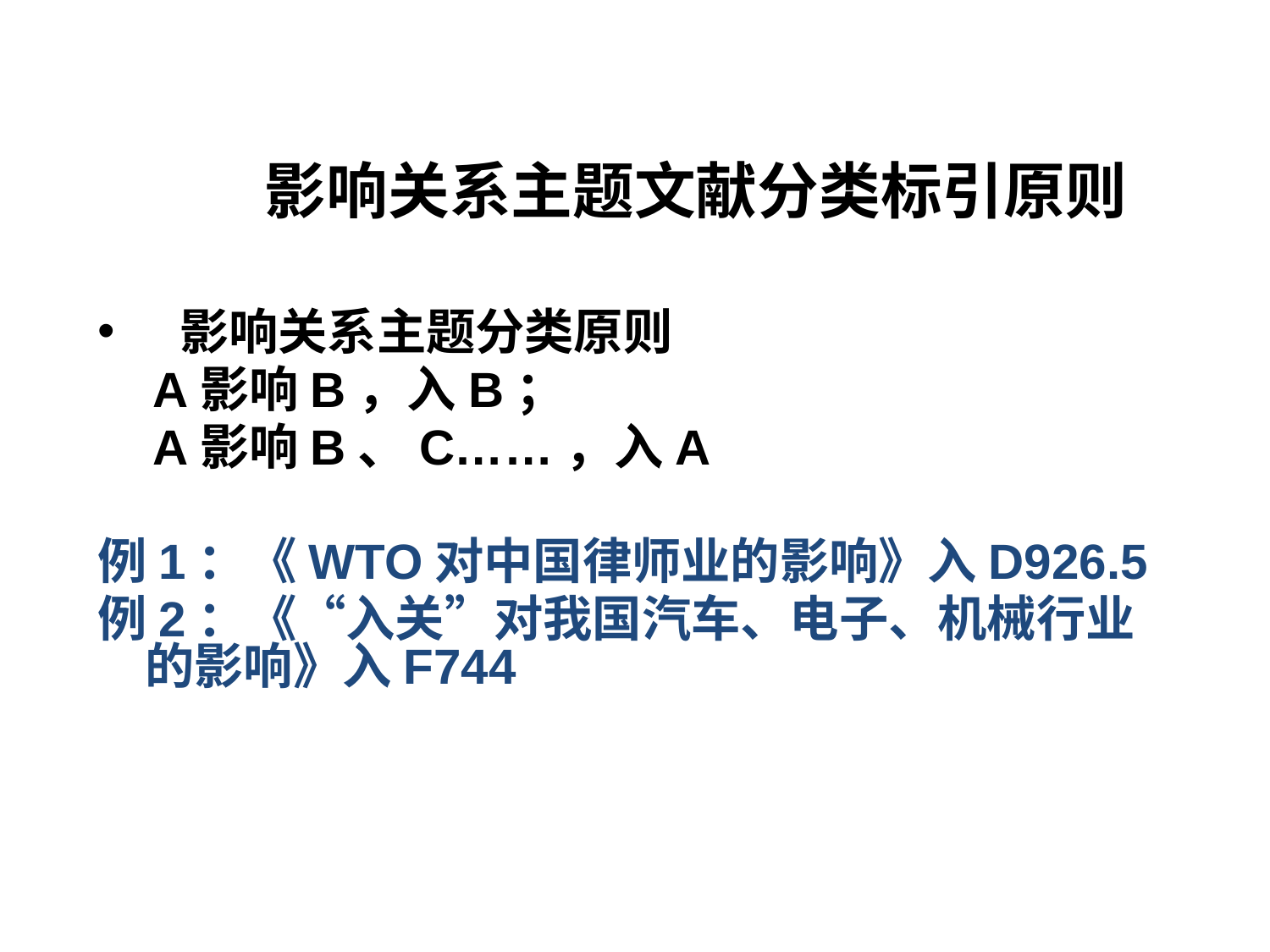

# 影响关系主题文献分类标引原则
  影响关系主题分类原则
    A影响B，入B；
    A影响B、C……，入A

例1：《WTO对中国律师业的影响》入D926.5
例2：《“入关”对我国汽车、电子、机械行业的影响》入F744